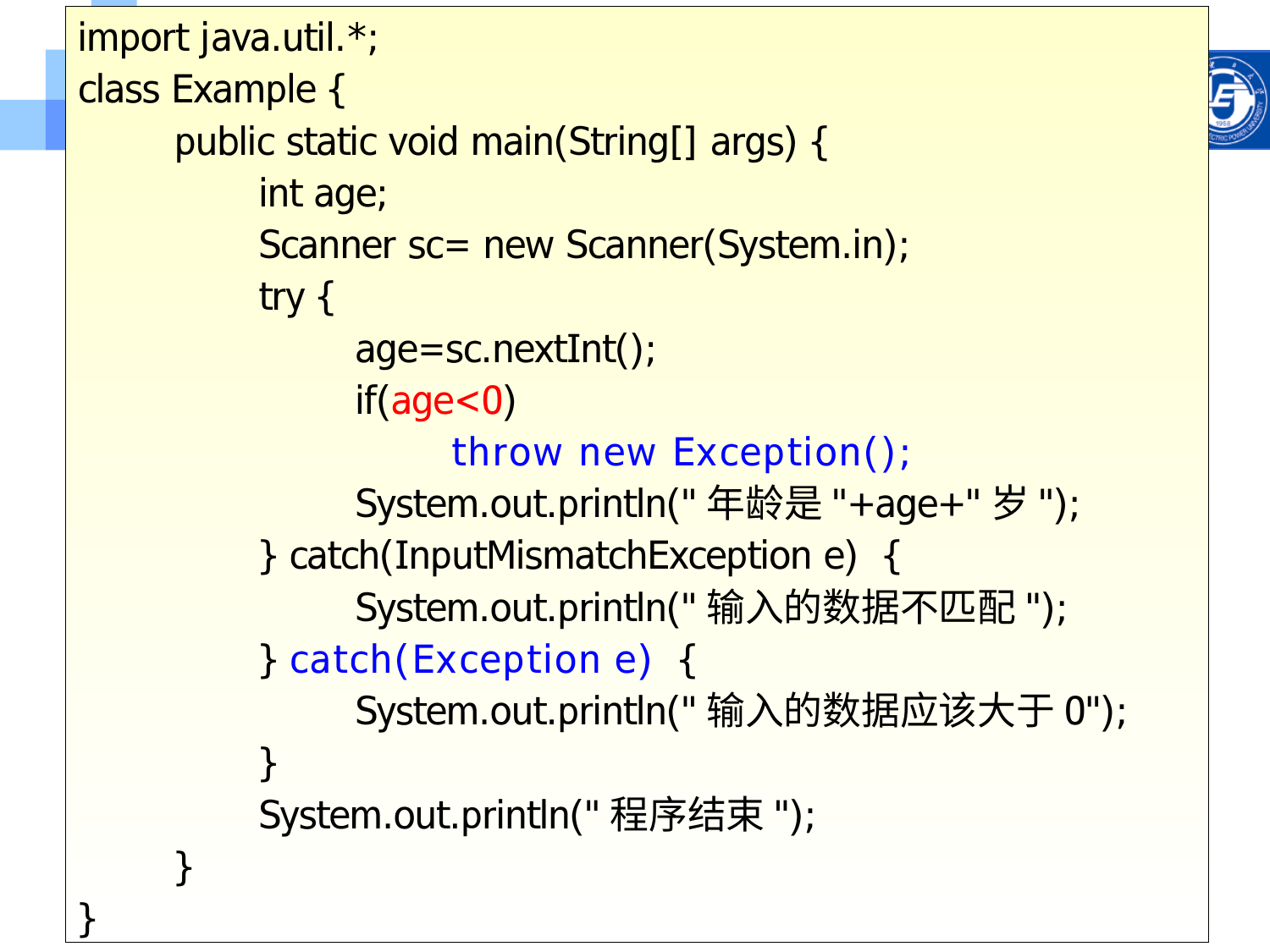

import java.util.*;
class Example {
        public static void main(String[] args) {
               int age;
               Scanner sc= new Scanner(System.in);
               try {
                       age=sc.nextInt();
                       if(age<0)
                               throw new Exception();
                       System.out.println("年龄是"+age+"岁");
               } catch(InputMismatchException e)  {
                       System.out.println("输入的数据不匹配");
               } catch(Exception e)  {
                       System.out.println("输入的数据应该大于0");
               }
               System.out.println("程序结束");
        }
}